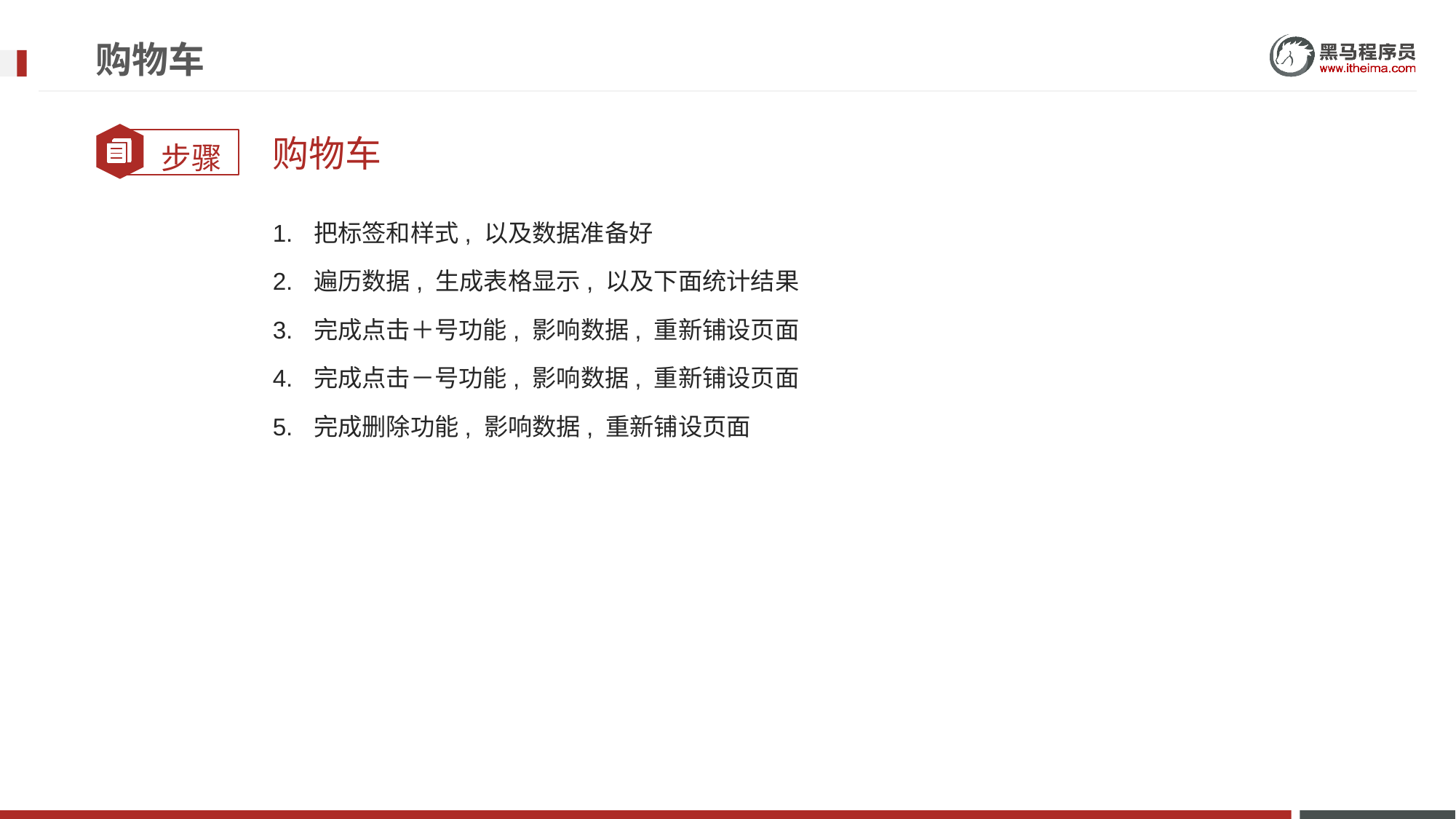

# 购物车
购物车
把标签和样式, 以及数据准备好
遍历数据, 生成表格显示, 以及下面统计结果
完成点击＋号功能, 影响数据, 重新铺设页面
完成点击－号功能, 影响数据, 重新铺设页面
完成删除功能, 影响数据, 重新铺设页面